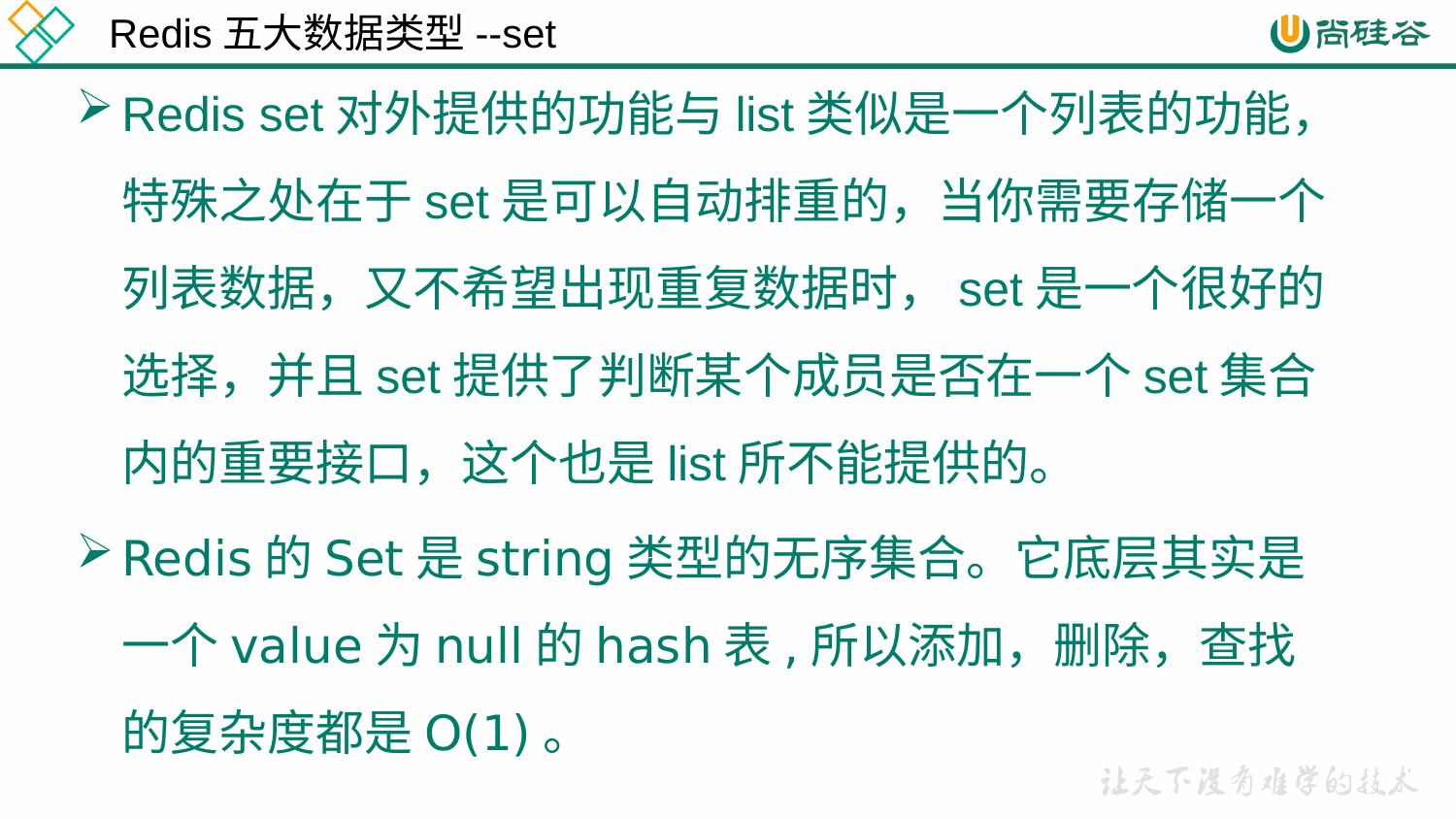

Redis五大数据类型--set
Redis set对外提供的功能与list类似是一个列表的功能，特殊之处在于set是可以自动排重的，当你需要存储一个列表数据，又不希望出现重复数据时，set是一个很好的选择，并且set提供了判断某个成员是否在一个set集合内的重要接口，这个也是list所不能提供的。
Redis的Set是string类型的无序集合。它底层其实是一个value为null的hash表,所以添加，删除，查找的复杂度都是O(1)。